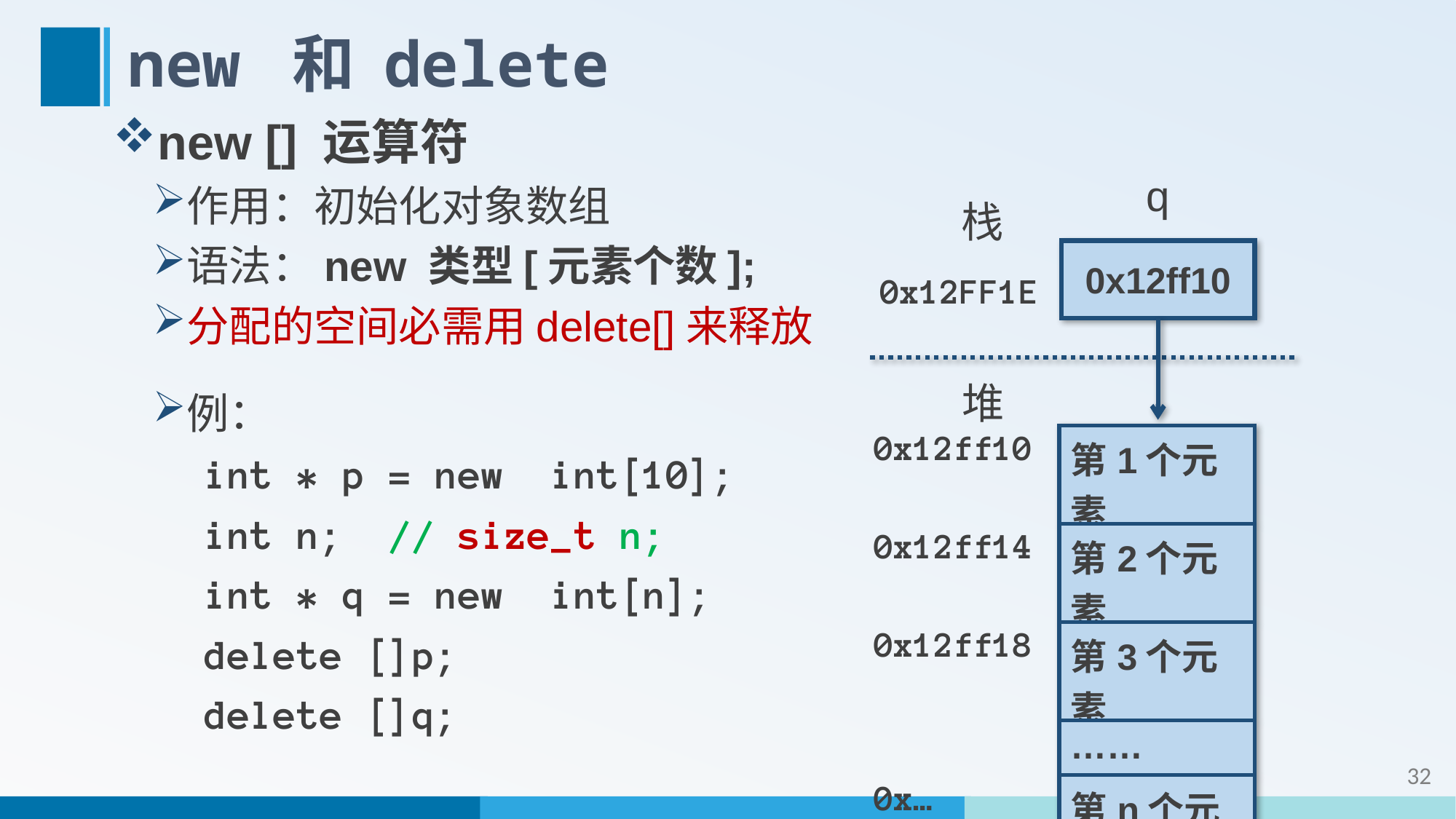

# new 和 delete
new [] 运算符
作用：初始化对象数组
语法：new 类型[元素个数];
分配的空间必需用delete[]来释放
例：
int * p = new  int[10];
int n;  // size_t n;
int * q = new  int[n];
delete []p;
delete []q;
q
栈
0x12ff10
0x12FF1E
堆
| 0x12ff10 | 第1个元素 |
| --- | --- |
| 0x12ff14 | 第2个元素 |
| 0x12ff18 | 第3个元素 |
|  | …… |
| 0x… | 第n个元素 |